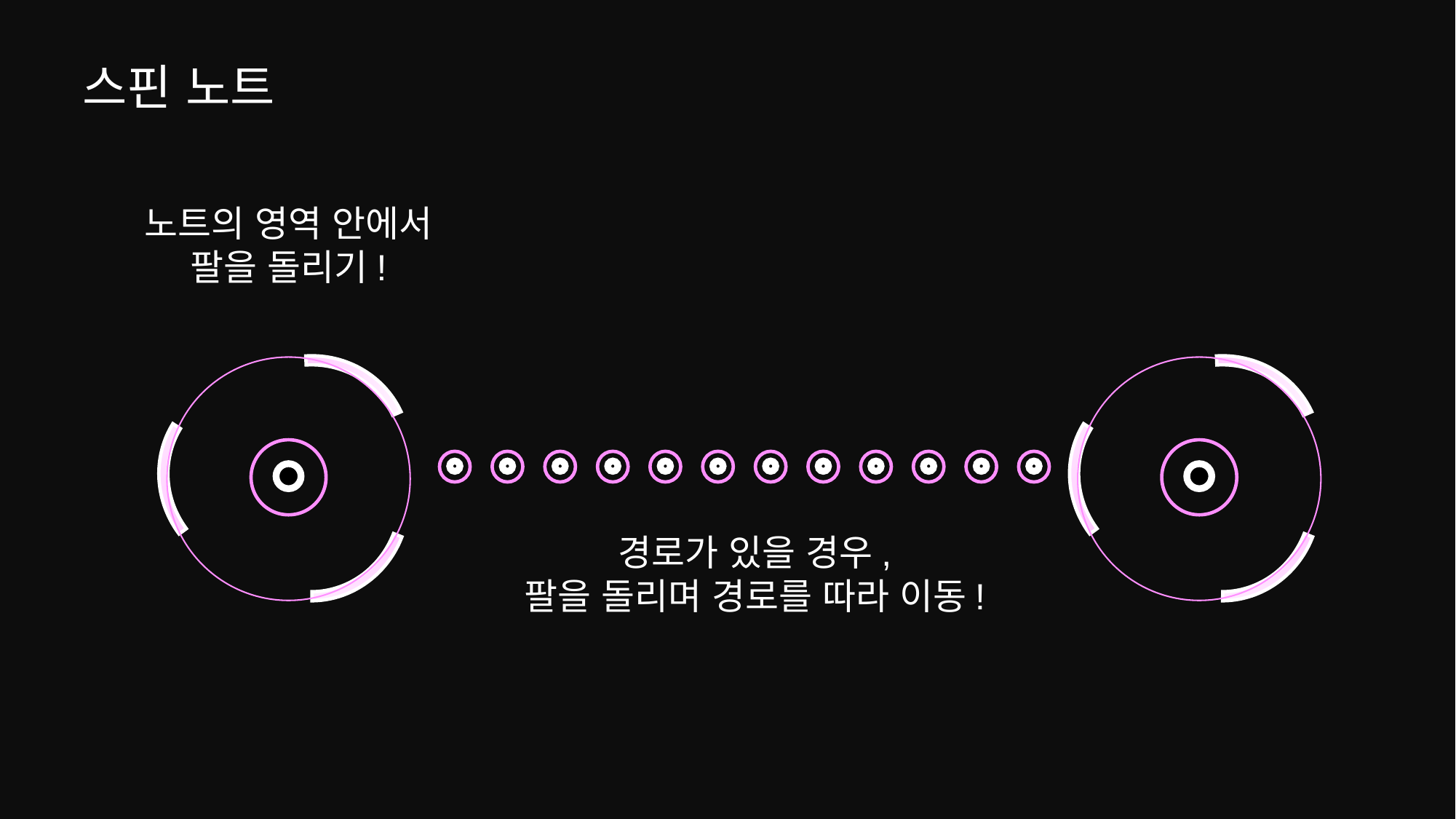

스핀 노트
노트의 영역 안에서
팔을 돌리기!

경로가 있을 경우,
팔을 돌리며 경로를 따라 이동!